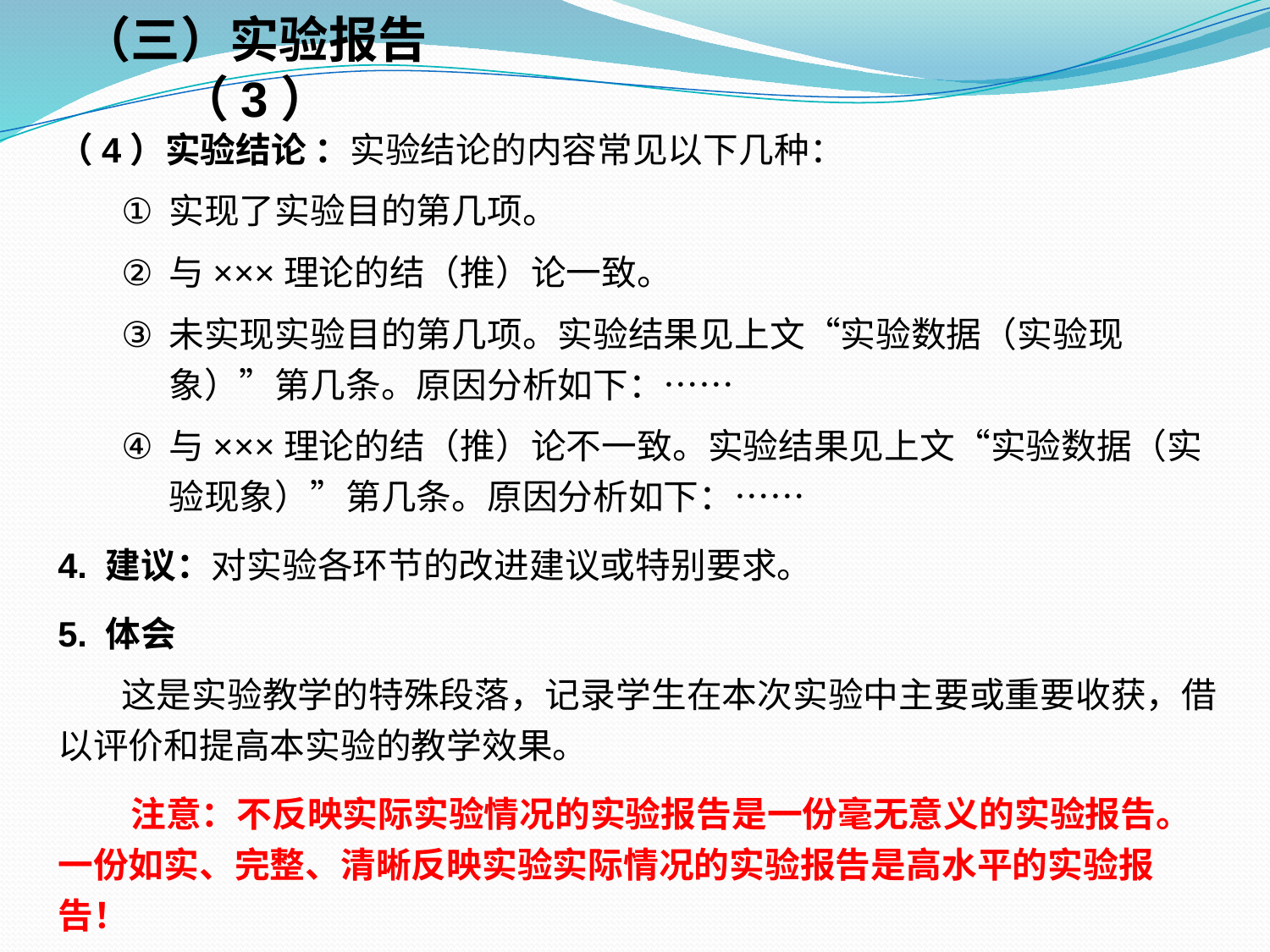

（三）实验报告（3）
（4）实验结论 ：实验结论的内容常见以下几种：
实现了实验目的第几项。
与×××理论的结（推）论一致。
未实现实验目的第几项。实验结果见上文“实验数据（实验现象）”第几条。原因分析如下：……
与×××理论的结（推）论不一致。实验结果见上文“实验数据（实验现象）”第几条。原因分析如下：……
4. 建议：对实验各环节的改进建议或特别要求。
5. 体会
       这是实验教学的特殊段落，记录学生在本次实验中主要或重要收获，借以评价和提高本实验的教学效果。
        注意：不反映实际实验情况的实验报告是一份毫无意义的实验报告。一份如实、完整、清晰反映实验实际情况的实验报告是高水平的实验报告！